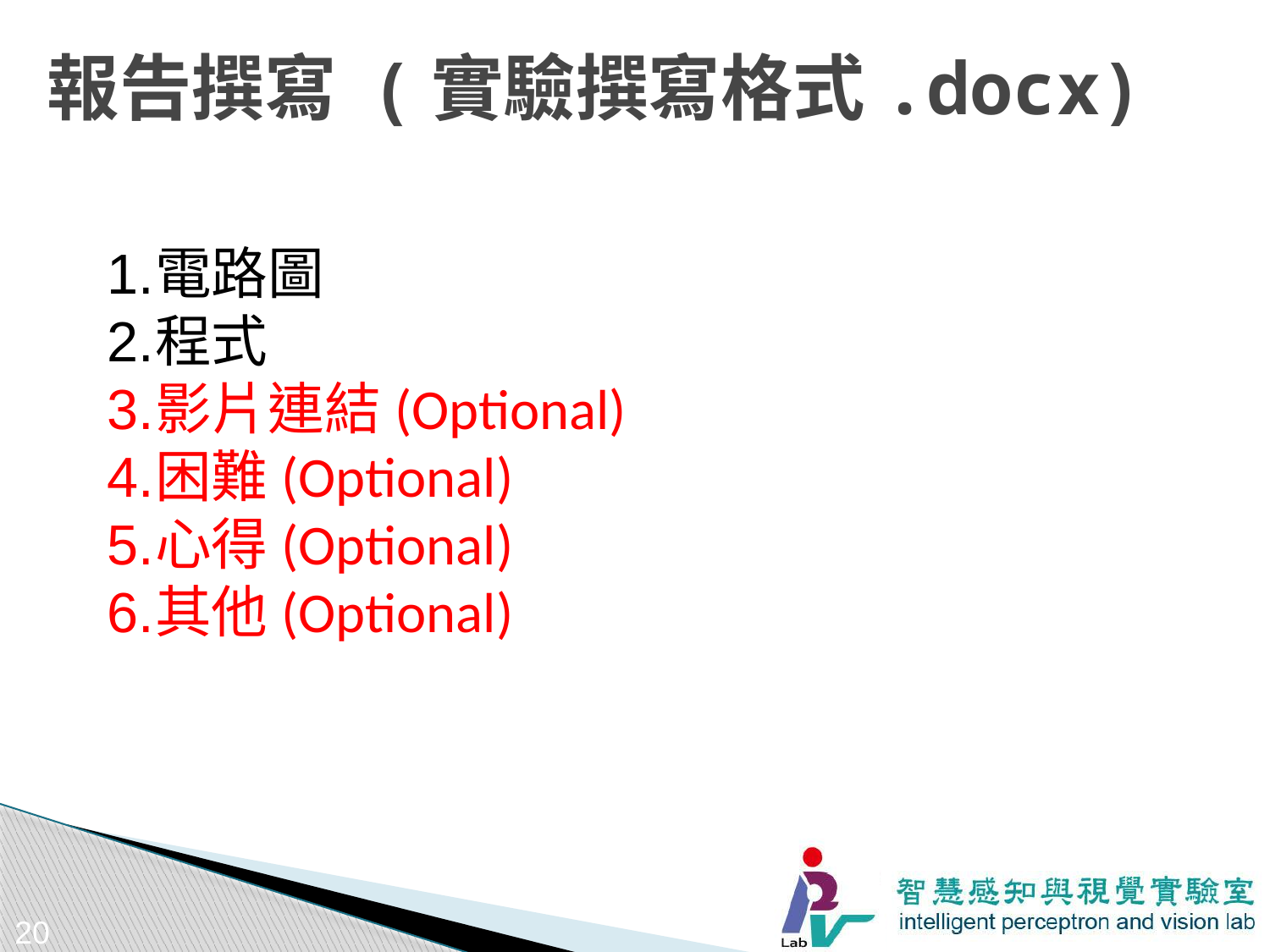

# 報告撰寫 (實驗撰寫格式.docx)
電路圖
程式
影片連結(Optional)
困難(Optional)
心得(Optional)
其他(Optional)